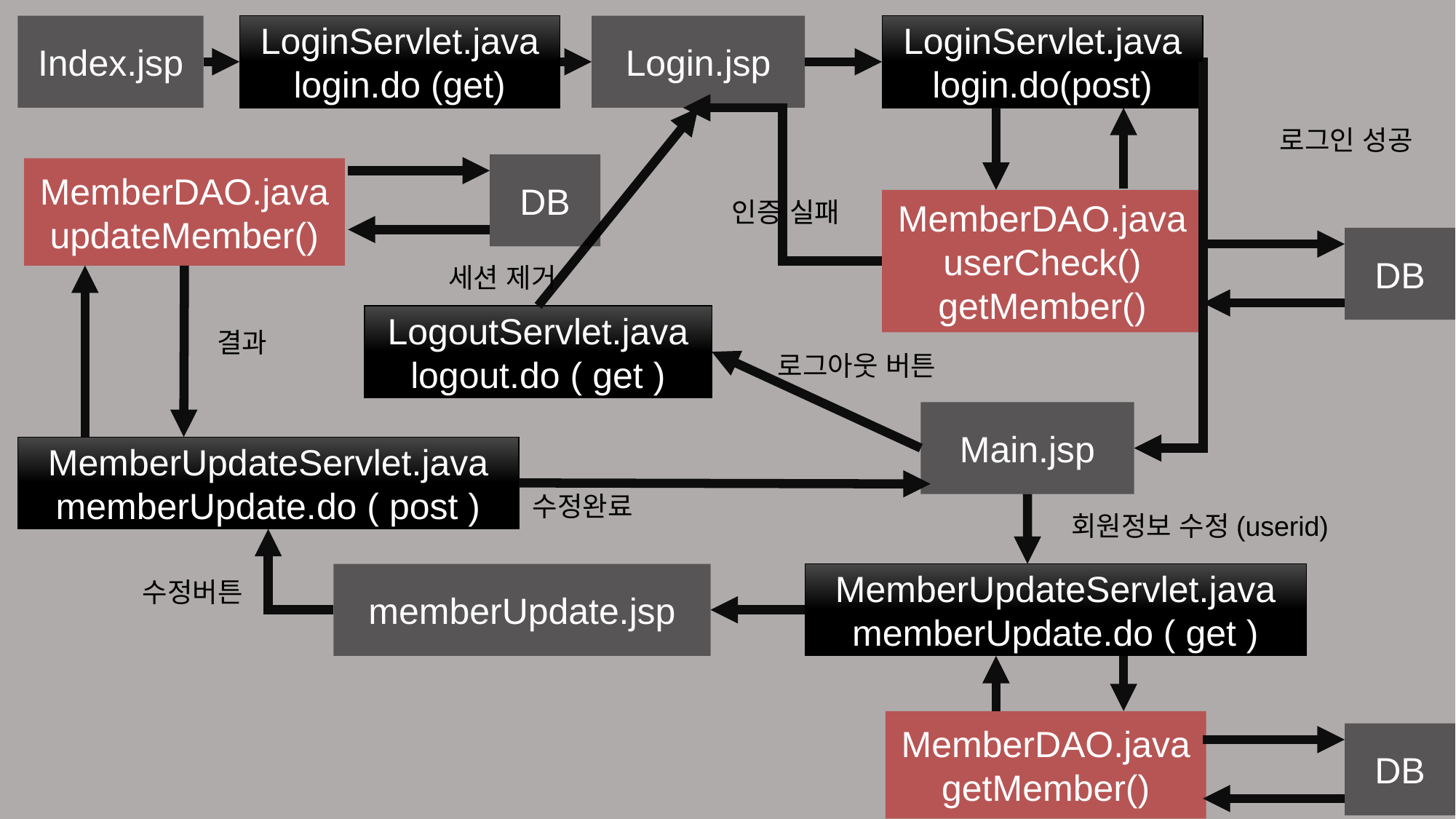

Index.jsp
LoginServlet.java
login.do (get)
Login.jsp
LoginServlet.java
login.do(post)
로그인 성공
DB
MemberDAO.java
updateMember()
인증 실패
MemberDAO.java
userCheck()
getMember()
DB
세션 제거
LogoutServlet.java
logout.do ( get )
결과
로그아웃 버튼
Main.jsp
MemberUpdateServlet.java
memberUpdate.do ( post )
수정완료
회원정보 수정(userid)
memberUpdate.jsp
MemberUpdateServlet.java
memberUpdate.do ( get )
수정버튼
MemberDAO.java
getMember()
DB